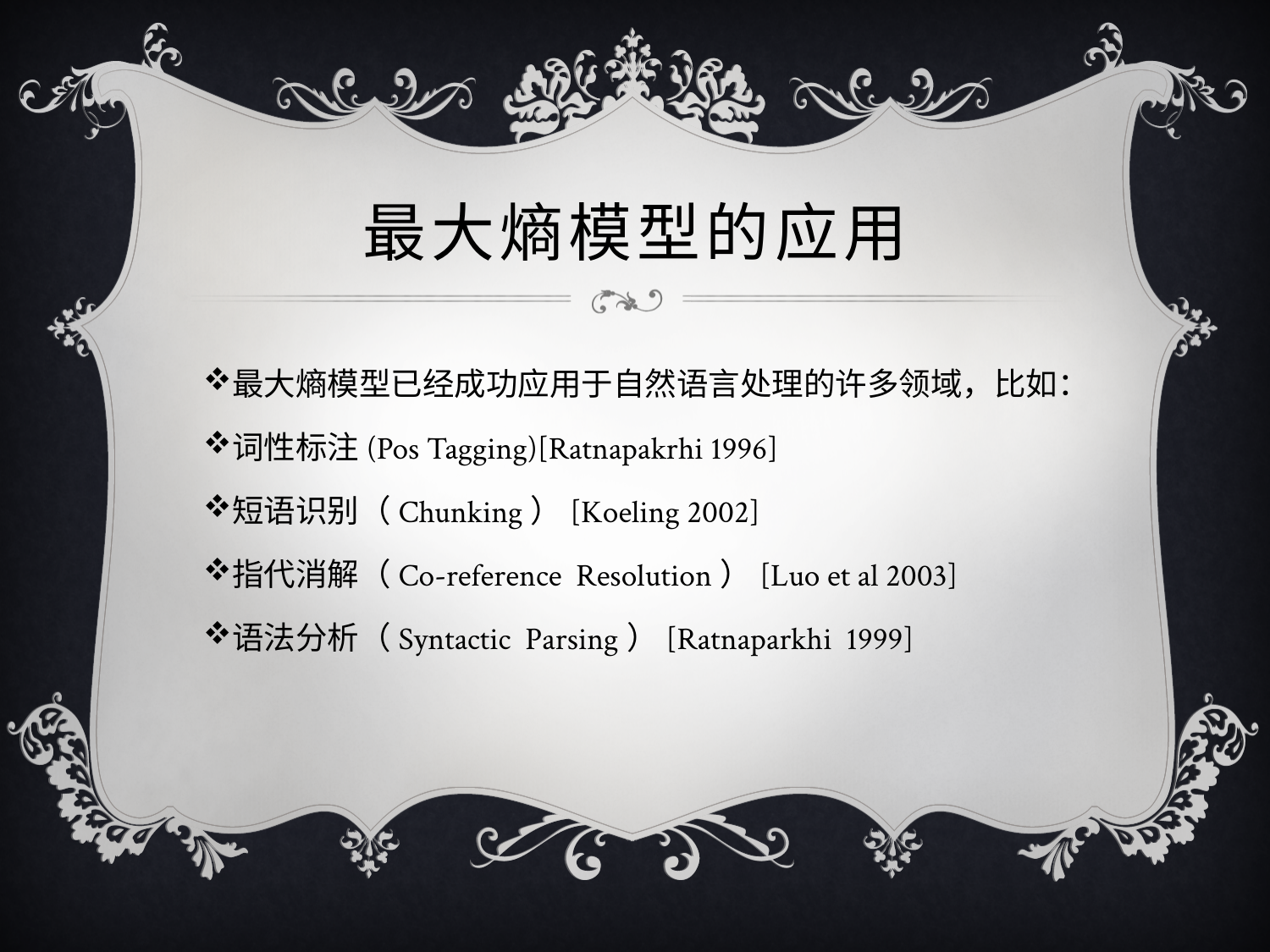

# 最大熵模型的应用
最大熵模型已经成功应用于自然语言处理的许多领域，比如：
词性标注(Pos Tagging)[Ratnapakrhi 1996]
短语识别（Chunking）[Koeling 2002]
指代消解（Co-reference  Resolution）[Luo et al 2003]
语法分析（Syntactic  Parsing）[Ratnaparkhi  1999]